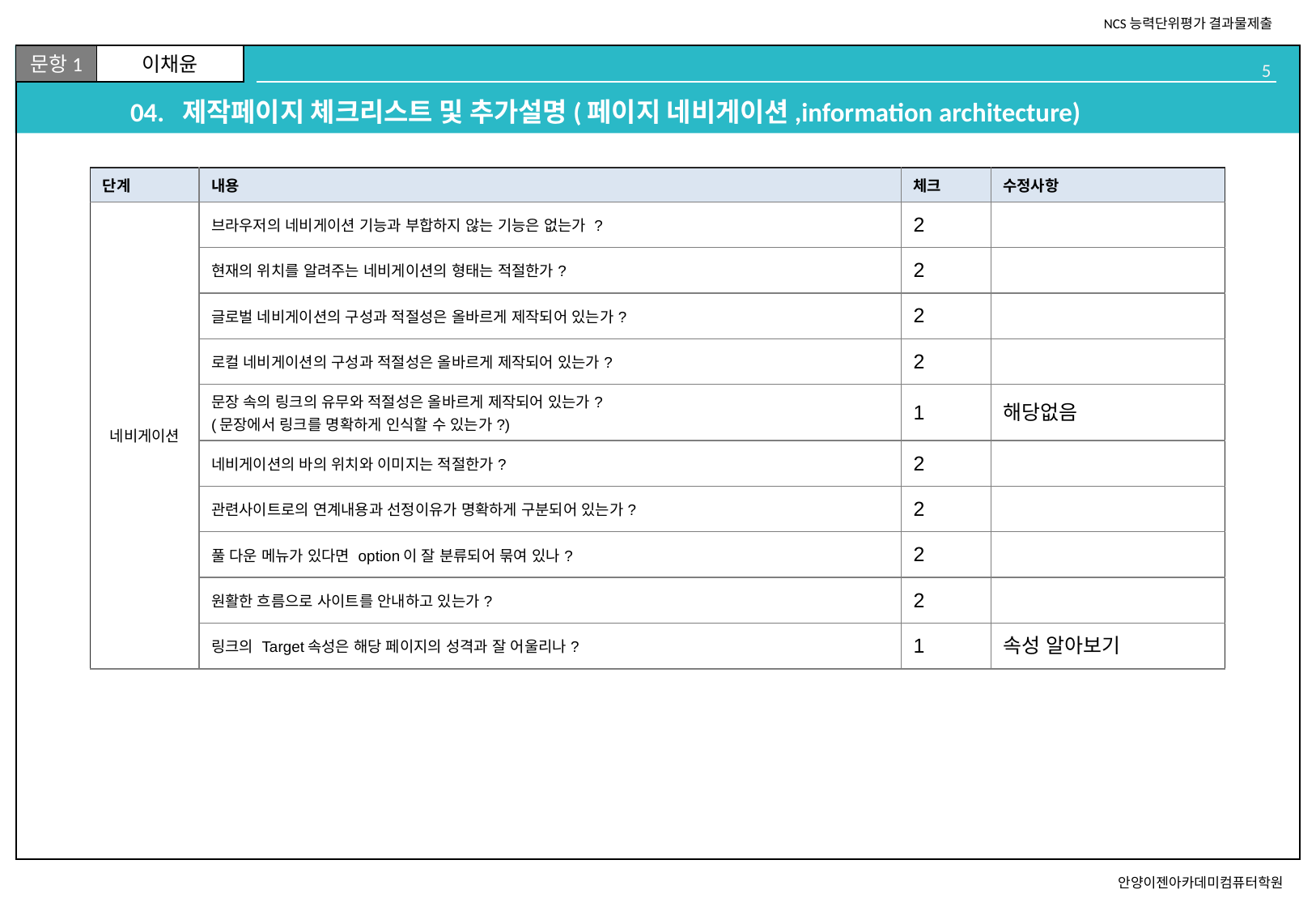

# 04.  제작페이지 체크리스트 및 추가설명(페이지 네비게이션,information architecture)
| 단계 | 내용 | 체크 | 수정사항 |
| --- | --- | --- | --- |
| 네비게이션 | 브라우저의 네비게이션 기능과 부합하지 않는 기능은 없는가 ? | 2 |  |
|  | 현재의 위치를 알려주는 네비게이션의 형태는 적절한가? | 2 |  |
|  | 글로벌 네비게이션의 구성과 적절성은 올바르게 제작되어 있는가? | 2 |  |
|  | 로컬 네비게이션의 구성과 적절성은 올바르게 제작되어 있는가? | 2 |  |
|  | 문장 속의 링크의 유무와 적절성은 올바르게 제작되어 있는가? (문장에서 링크를 명확하게 인식할 수 있는가?) | 1 | 해당없음 |
|  | 네비게이션의 바의 위치와 이미지는 적절한가? | 2 |  |
|  | 관련사이트로의 연계내용과 선정이유가 명확하게 구분되어 있는가? | 2 |  |
|  | 풀 다운 메뉴가 있다면 option이 잘 분류되어 묶여 있나? | 2 |  |
|  | 원활한 흐름으로 사이트를 안내하고 있는가? | 2 |  |
|  | 링크의 Target속성은 해당 페이지의 성격과 잘 어울리나? | 1 | 속성 알아보기 |